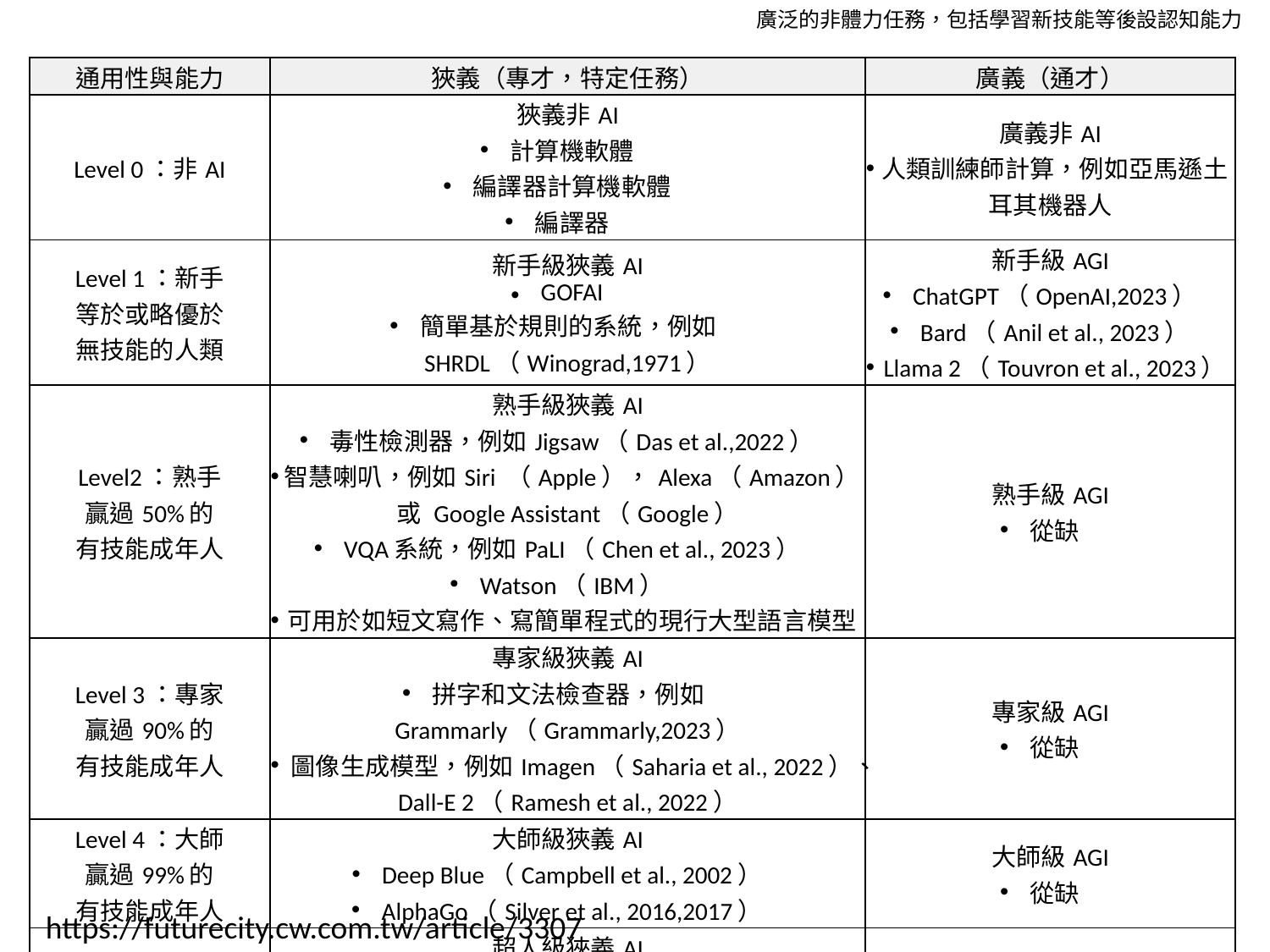

廣泛的非體力任務，包括學習新技能等後設認知能力
| 通用性與能力 | 狹義（專才，特定任務） | 廣義（通才） |
| --- | --- | --- |
| Level 0：非AI | 狹義非AI 計算機軟體 編譯器計算機軟體 編譯器 | 廣義非AI 人類訓練師計算，例如亞馬遜土耳其機器人 |
| Level 1：新手 等於或略優於 無技能的人類 | 新手級狹義AI GOFAI 簡單基於規則的系統，例如SHRDL（Winograd,1971） | 新手級AGI ChatGPT（OpenAI,2023） Bard（Anil et al., 2023） Llama 2（Touvron et al., 2023） |
| Level2：熟手 贏過50%的 有技能成年人 | 熟手級狹義AI 毒性檢測器，例如Jigsaw（Das et al.,2022） 智慧喇叭，例如Siri （Apple），Alexa（Amazon）或 Google Assistant（Google） VQA系統，例如PaLI（Chen et al., 2023） Watson（IBM） 可用於如短文寫作、寫簡單程式的現行大型語言模型 | 熟手級AGI 從缺 |
| Level 3：專家 贏過90%的 有技能成年人 | 專家級狹義AI 拼字和文法檢查器，例如Grammarly（Grammarly,2023） 圖像生成模型，例如Imagen（Saharia et al., 2022）、Dall-E 2（Ramesh et al., 2022） | 專家級AGI 從缺 |
| Level 4：大師 贏過99%的 有技能成年人 | 大師級狹義AI Deep Blue（Campbell et al., 2002） AlphaGo（Silver et al., 2016,2017） | 大師級AGI 從缺 |
| Level 5：超人 超越所有人類 | 超人級狹義AI AlphaFold（Jumper et al.,2021  Varadi et al.,2021），AlphaZero（Silver et al.,2018），StockFish（Stockfish,2023） | 超人級AGI 從缺 |
https://futurecity.cw.com.tw/article/3307